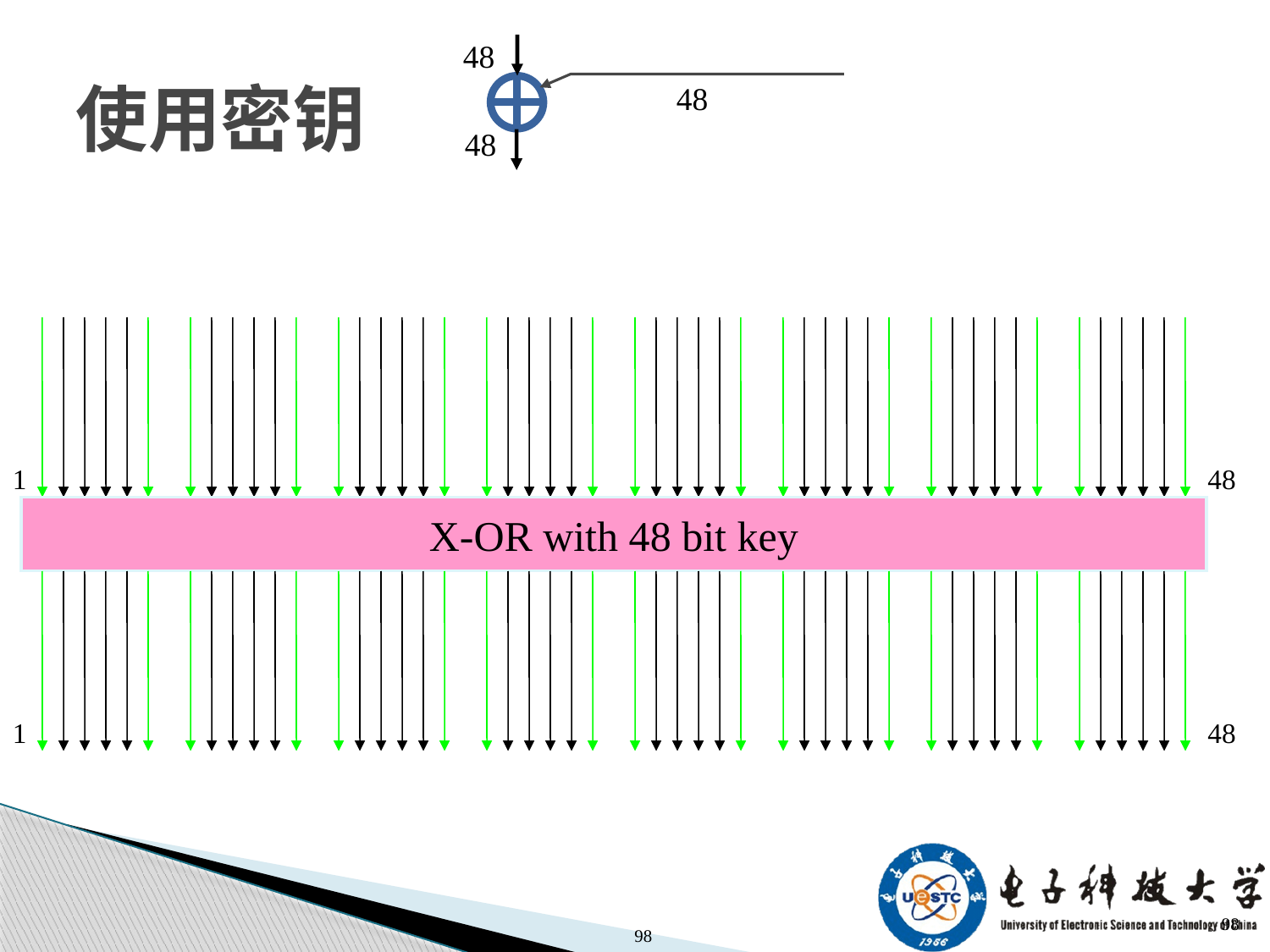

48

# 使用密钥
48

48

1
48
X-OR with 48 bit key

1
48
98
98